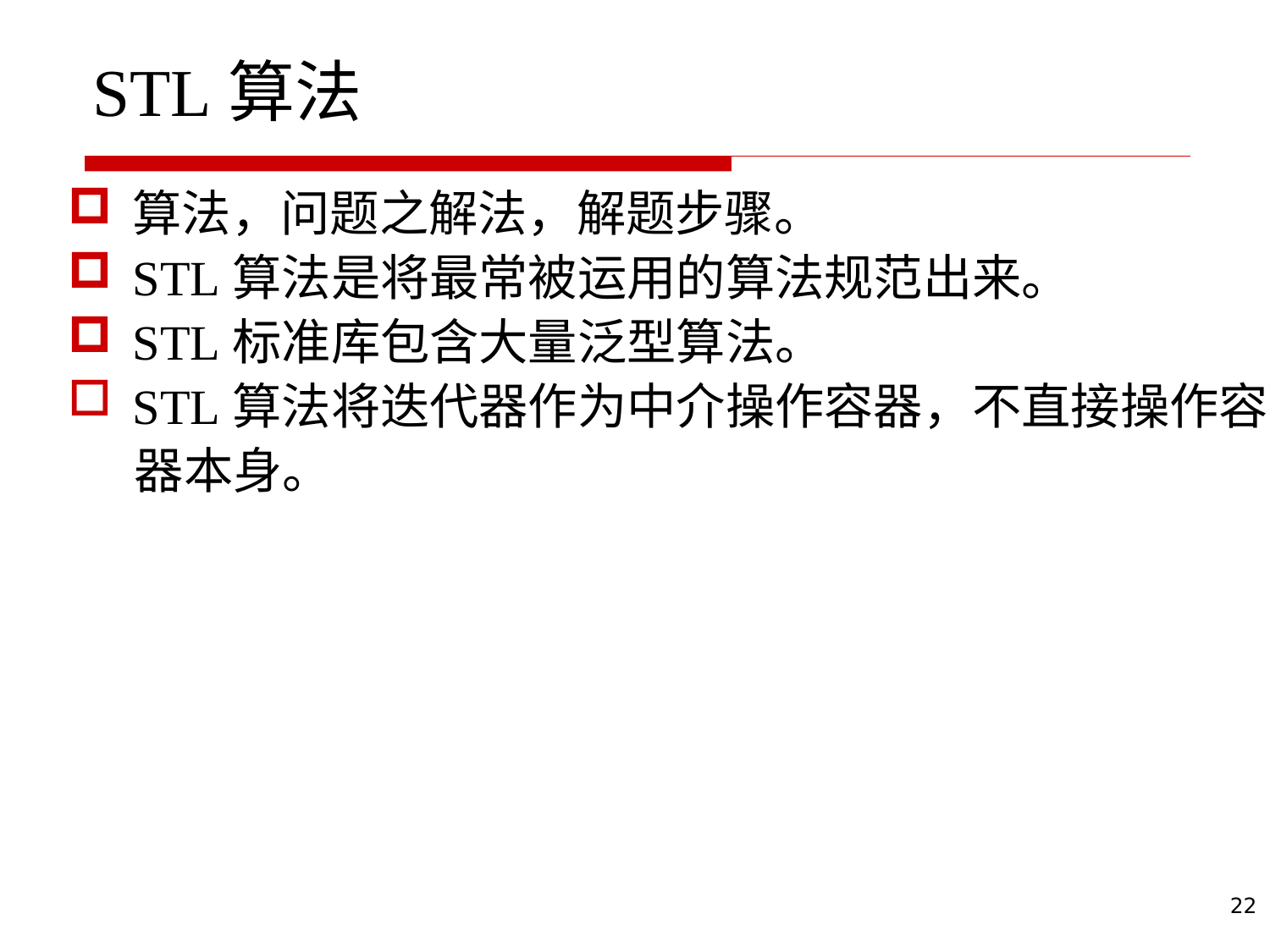

# STL算法
算法，问题之解法，解题步骤。
STL算法是将最常被运用的算法规范出来。
STL标准库包含大量泛型算法。
STL算法将迭代器作为中介操作容器，不直接操作容
     器本身。

22